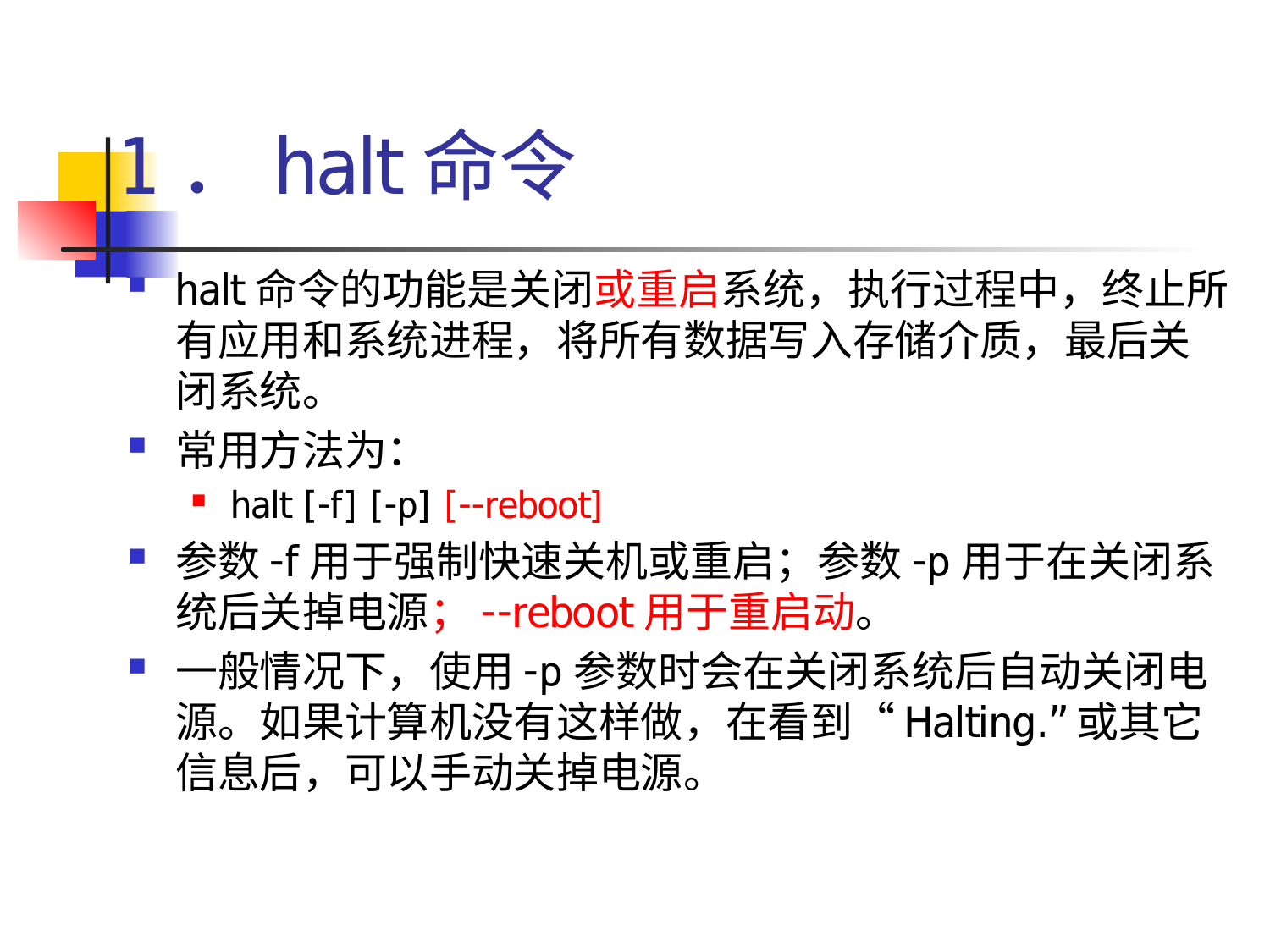

# 1．halt命令
halt命令的功能是关闭或重启系统，执行过程中，终止所有应用和系统进程，将所有数据写入存储介质，最后关闭系统。
常用方法为：
halt [-f] [-p] [--reboot]
参数-f用于强制快速关机或重启；参数-p用于在关闭系统后关掉电源；--reboot用于重启动。
一般情况下，使用-p参数时会在关闭系统后自动关闭电源。如果计算机没有这样做，在看到“Halting.”或其它信息后，可以手动关掉电源。